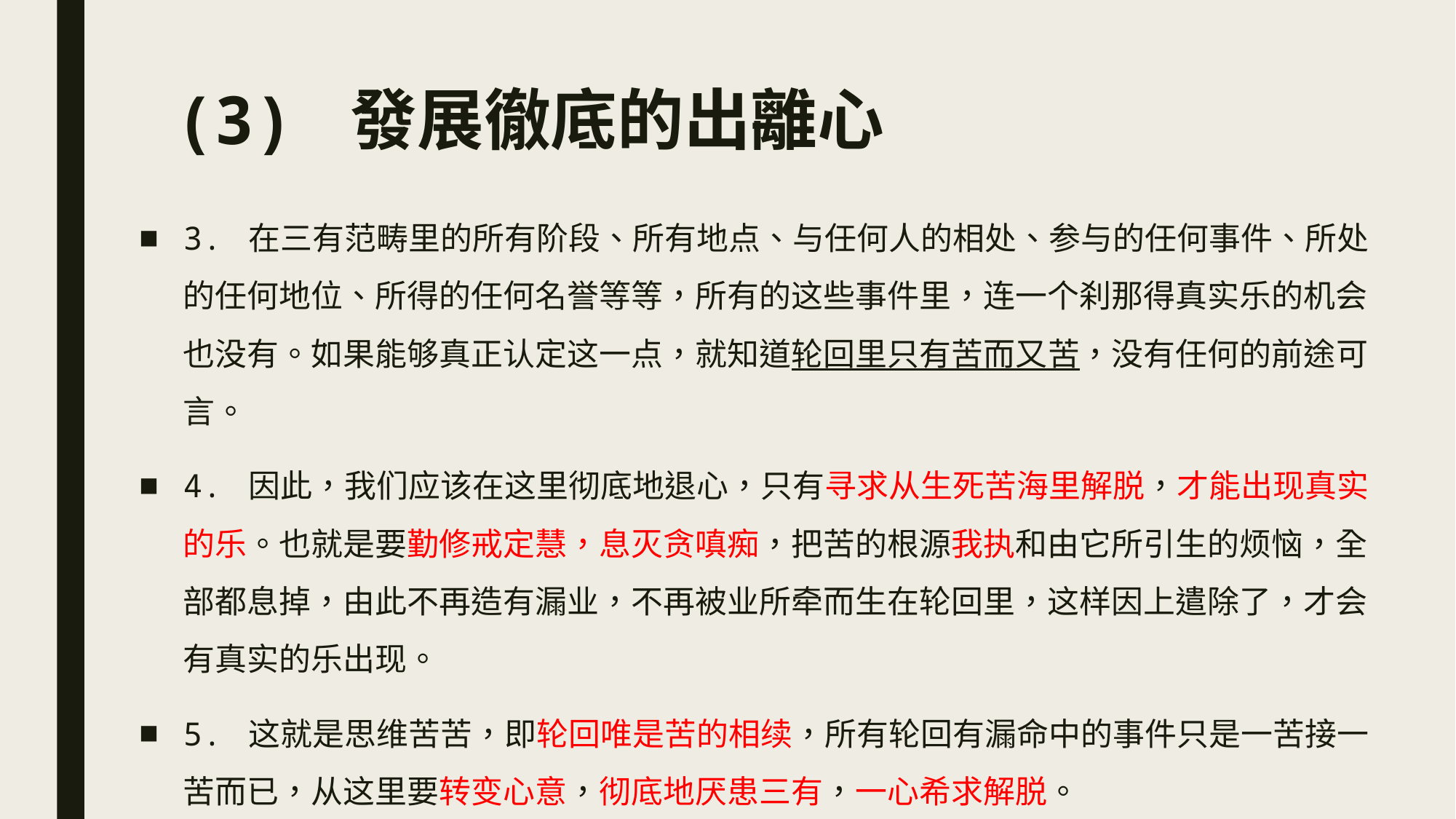

# (3) 發展徹底的出離心
3. 在三有范畴里的所有阶段、所有地点、与任何人的相处、参与的任何事件、所处的任何地位、所得的任何名誉等等，所有的这些事件里，连一个刹那得真实乐的机会也没有。如果能够真正认定这一点，就知道轮回里只有苦而又苦，没有任何的前途可言。
4. 因此，我们应该在这里彻底地退心，只有寻求从生死苦海里解脱，才能出现真实的乐。也就是要勤修戒定慧，息灭贪嗔痴，把苦的根源我执和由它所引生的烦恼，全部都息掉，由此不再造有漏业，不再被业所牵而生在轮回里，这样因上遣除了，才会有真实的乐出现。
5. 这就是思维苦苦，即轮回唯是苦的相续，所有轮回有漏命中的事件只是一苦接一苦而已，从这里要转变心意，彻底地厌患三有，一心希求解脱。